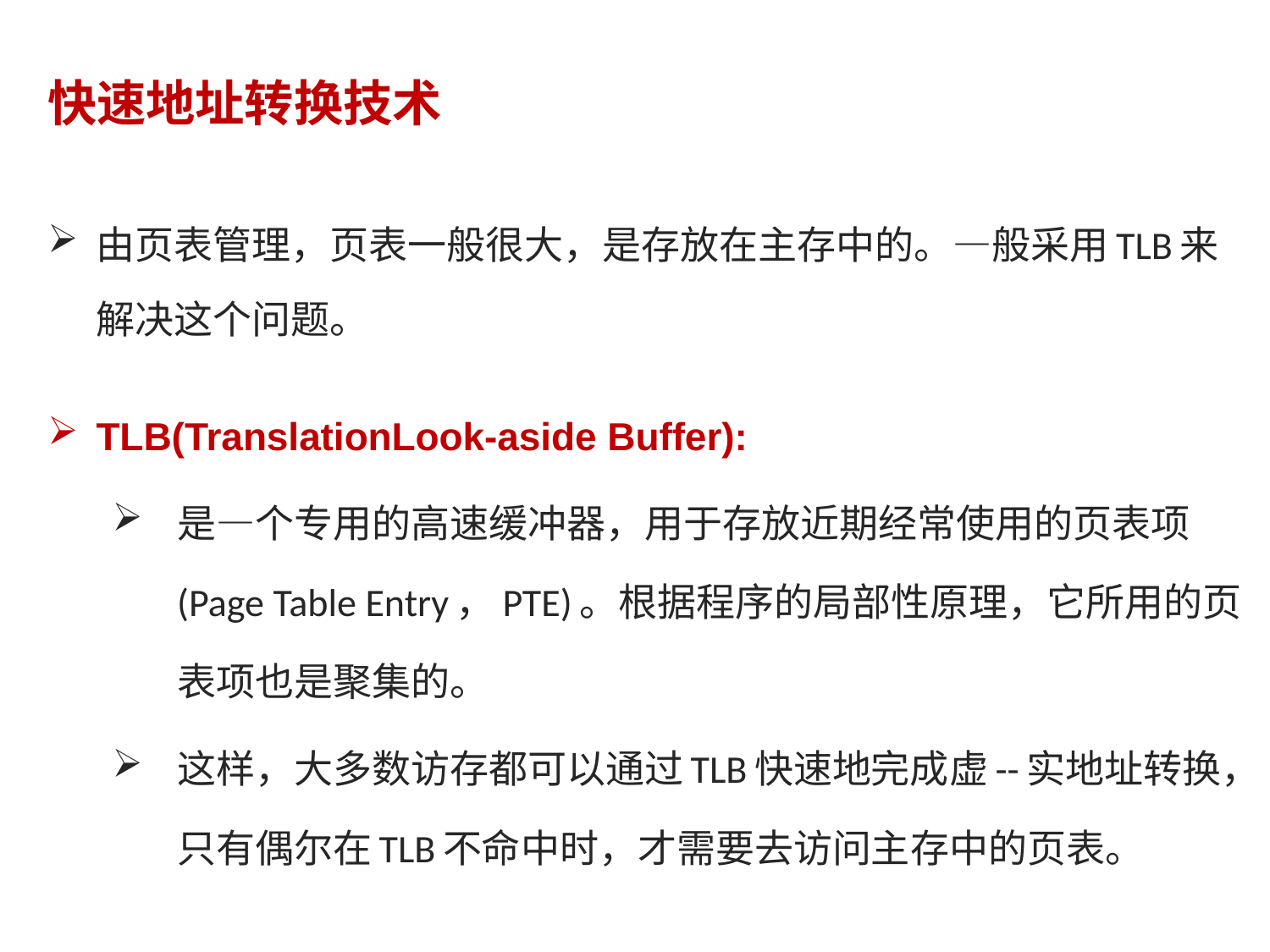

快速地址转换技术
# 由页表管理，页表一般很大，是存放在主存中的。—般采用TLB来解决这个问题。

TLB(TranslationLook-aside Buffer):
是—个专用的高速缓冲器，用于存放近期经常使用的页表项(Page Table Entry，PTE)。根据程序的局部性原理，它所用的页表项也是聚集的。
这样，大多数访存都可以通过TLB快速地完成虚--实地址转换，只有偶尔在TLB不命中时，才需要去访问主存中的页表。